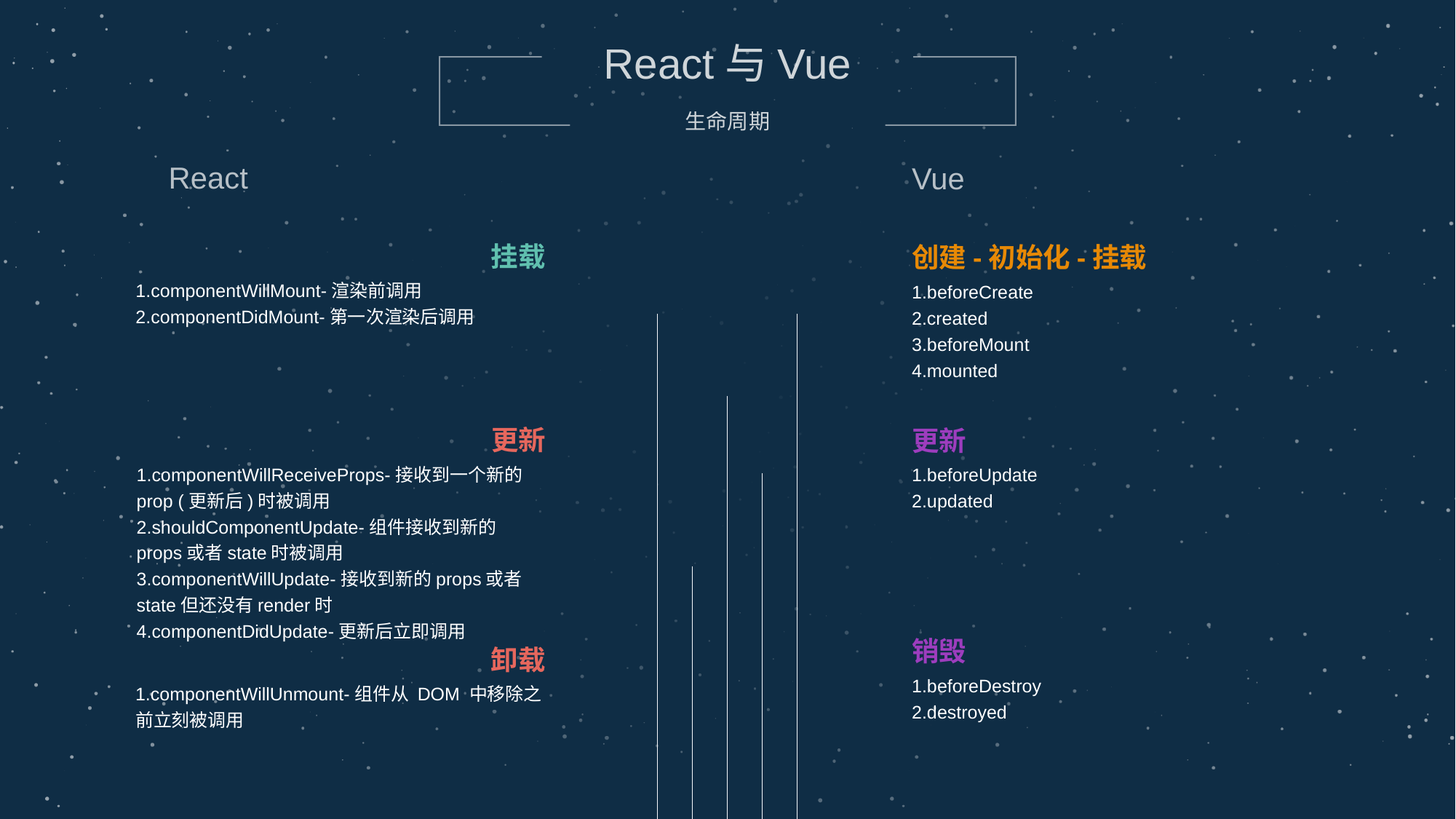

React与Vue

生命周期
React
Vue
挂载
1.componentWillMount-渲染前调用
2.componentDidMount-第一次渲染后调用
创建-初始化-挂载
1.beforeCreate
2.created
3.beforeMount
4.mounted
更新
1.componentWillReceiveProps-接收到一个新的 prop (更新后)时被调用
2.shouldComponentUpdate-组件接收到新的props或者state时被调用
3.componentWillUpdate-接收到新的props或者state但还没有render时
4.componentDidUpdate-更新后立即调用
更新
1.beforeUpdate
2.updated
销毁
1.beforeDestroy
2.destroyed
卸载
1.componentWillUnmount-组件从 DOM 中移除之前立刻被调用